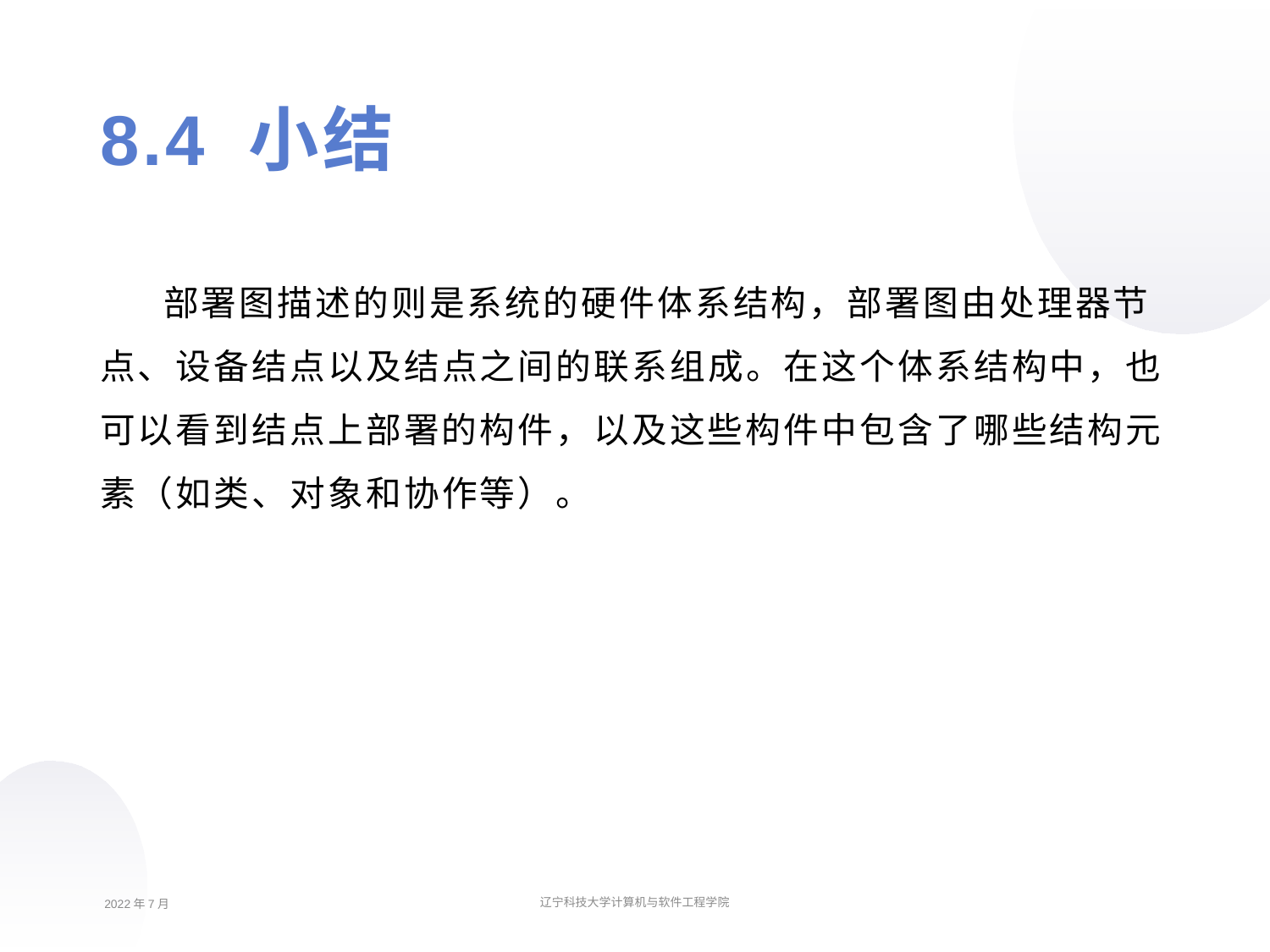

8.4 小结
部署图描述的则是系统的硬件体系结构，部署图由处理器节点、设备结点以及结点之间的联系组成。在这个体系结构中，也可以看到结点上部署的构件，以及这些构件中包含了哪些结构元素（如类、对象和协作等）。

2022年7月
辽宁科技大学计算机与软件工程学院
91